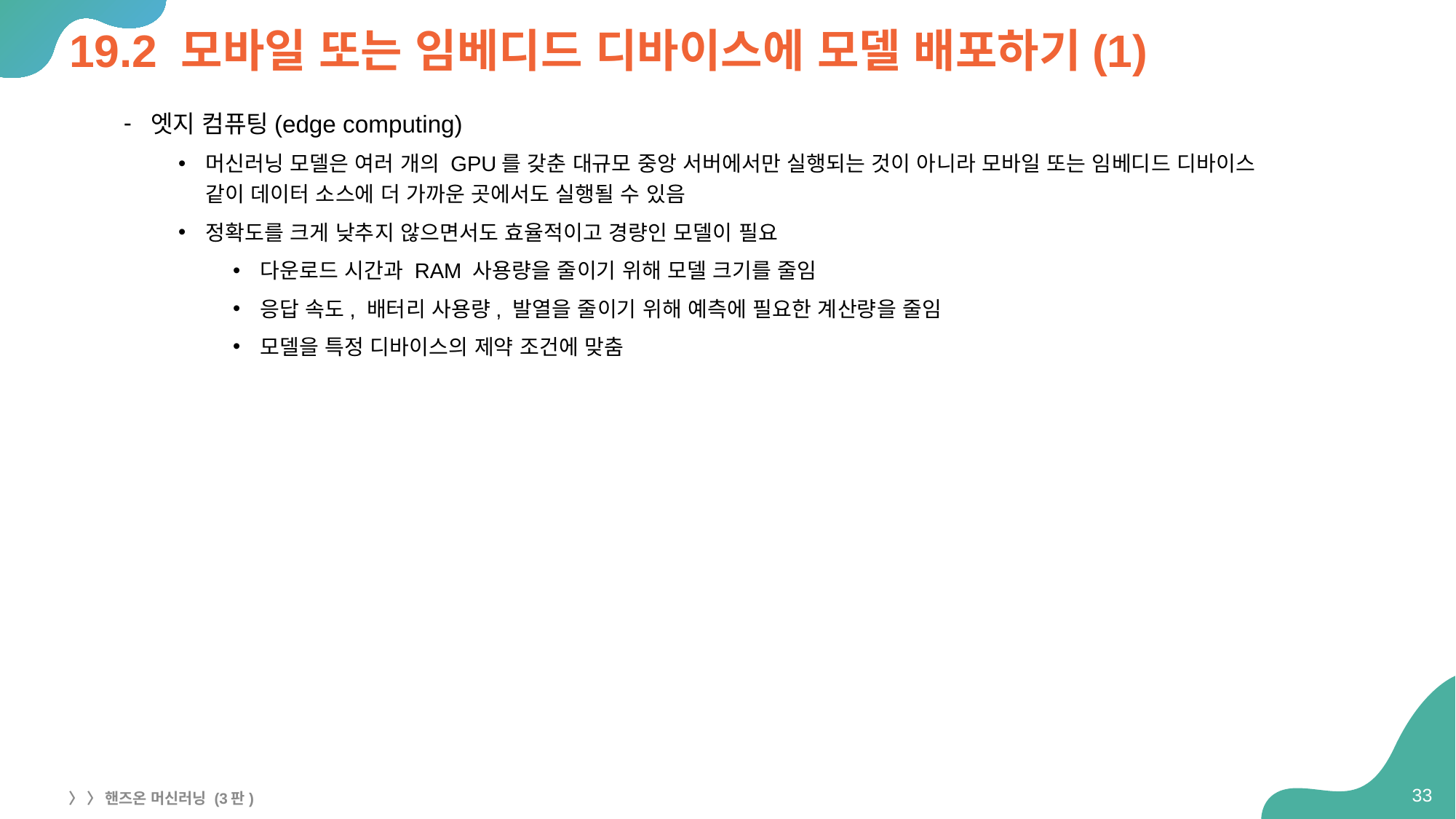

# 19.2 모바일 또는 임베디드 디바이스에 모델 배포하기(1)
엣지 컴퓨팅(edge computing)
머신러닝 모델은 여러 개의 GPU를 갖춘 대규모 중앙 서버에서만 실행되는 것이 아니라 모바일 또는 임베디드 디바이스
같이 데이터 소스에 더 가까운 곳에서도 실행될 수 있음
정확도를 크게 낮추지 않으면서도 효율적이고 경량인 모델이 필요
다운로드 시간과 RAM 사용량을 줄이기 위해 모델 크기를 줄임
응답 속도, 배터리 사용량, 발열을 줄이기 위해 예측에 필요한 계산량을 줄임
모델을 특정 디바이스의 제약 조건에 맞춤
33
〉 〉 핸즈온 머신러닝 (3판)